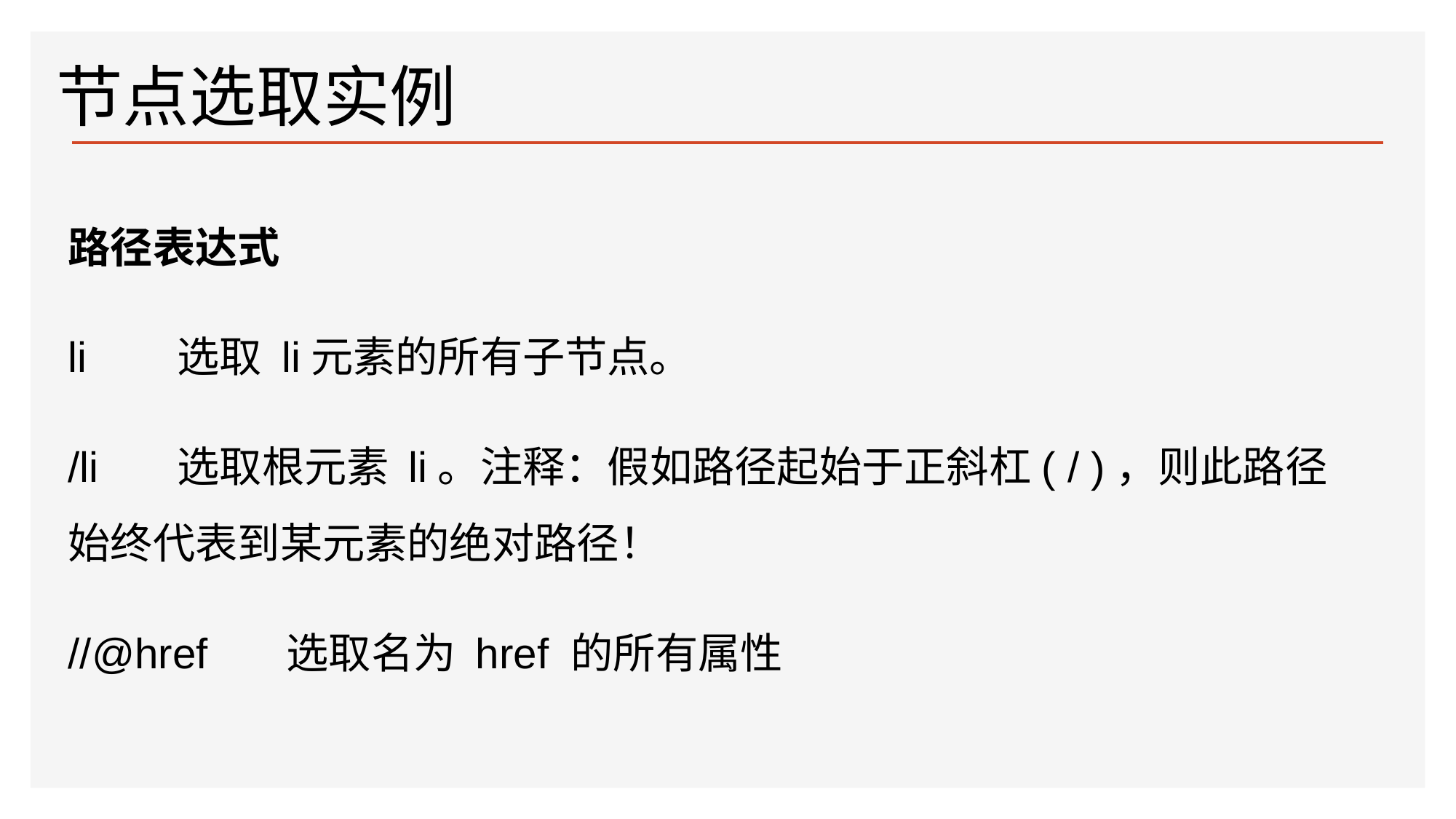

节点选取实例
路径表达式
li	选取 li元素的所有子节点。
/li	选取根元素 li。注释：假如路径起始于正斜杠( / )，则此路径始终代表到某元素的绝对路径！
//@href	选取名为 href 的所有属性